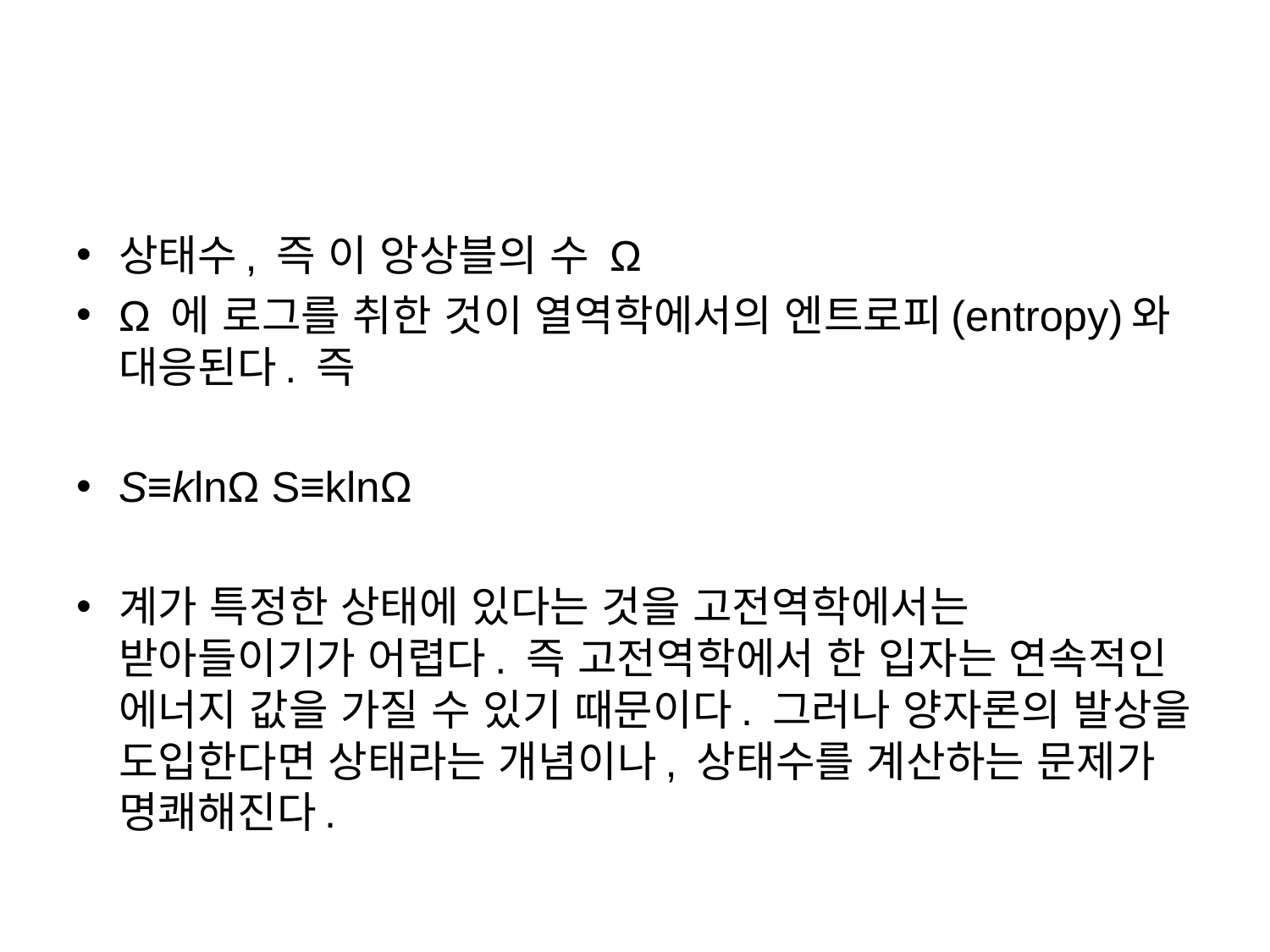

#
상태수, 즉 이 앙상블의 수 Ω
Ω 에 로그를 취한 것이 열역학에서의 엔트로피(entropy)와 대응된다. 즉

S≡klnΩ S≡kln⁡Ω

계가 특정한 상태에 있다는 것을 고전역학에서는 받아들이기가 어렵다. 즉 고전역학에서 한 입자는 연속적인 에너지 값을 가질 수 있기 때문이다. 그러나 양자론의 발상을 도입한다면 상태라는 개념이나, 상태수를 계산하는 문제가 명쾌해진다.